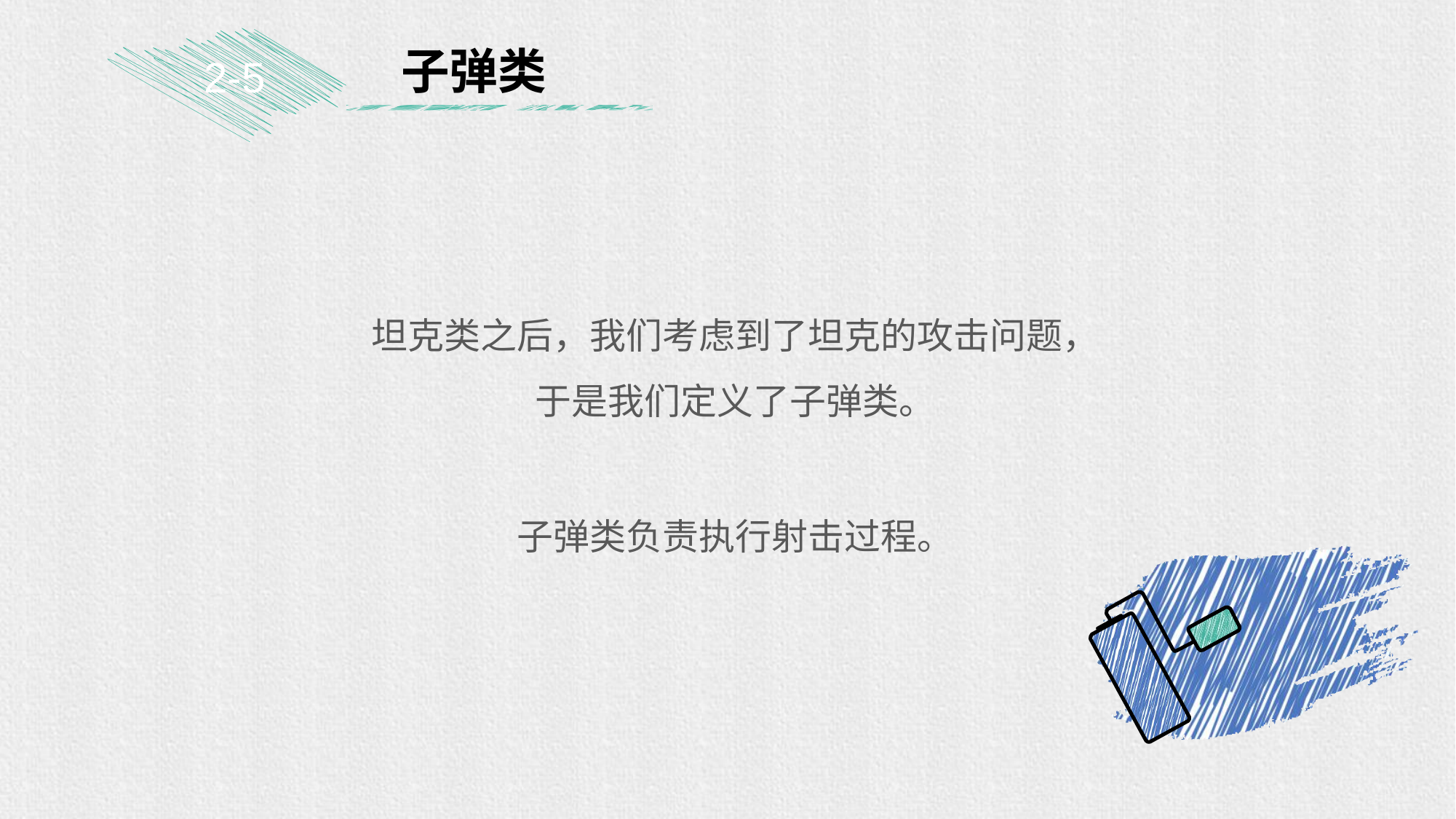

子弹类
2-5
坦克类之后，我们考虑到了坦克的攻击问题，
于是我们定义了子弹类。
子弹类负责执行射击过程。